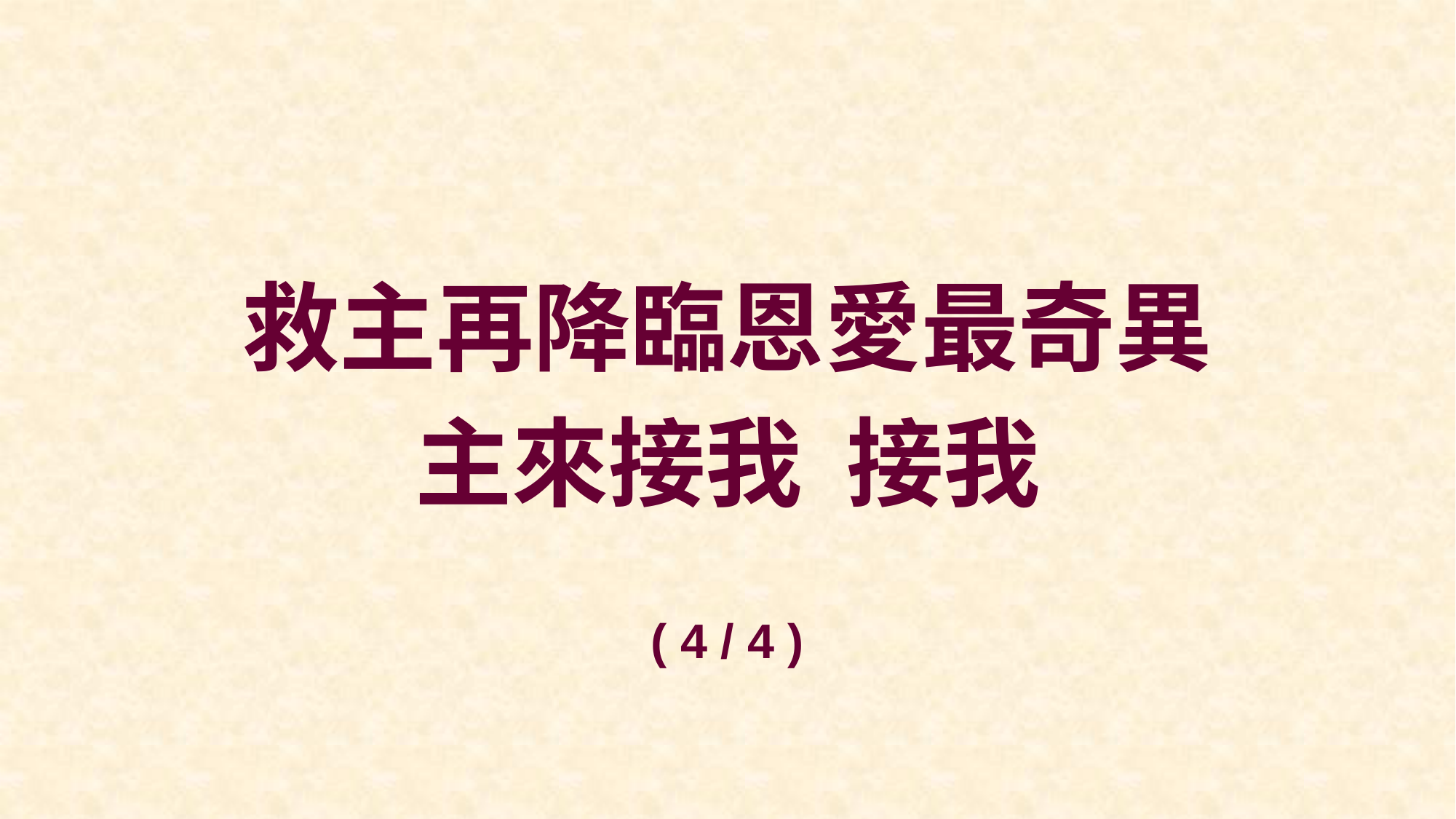

救主再降臨恩愛最奇異
主來接我  接我
( 4 / 4 )